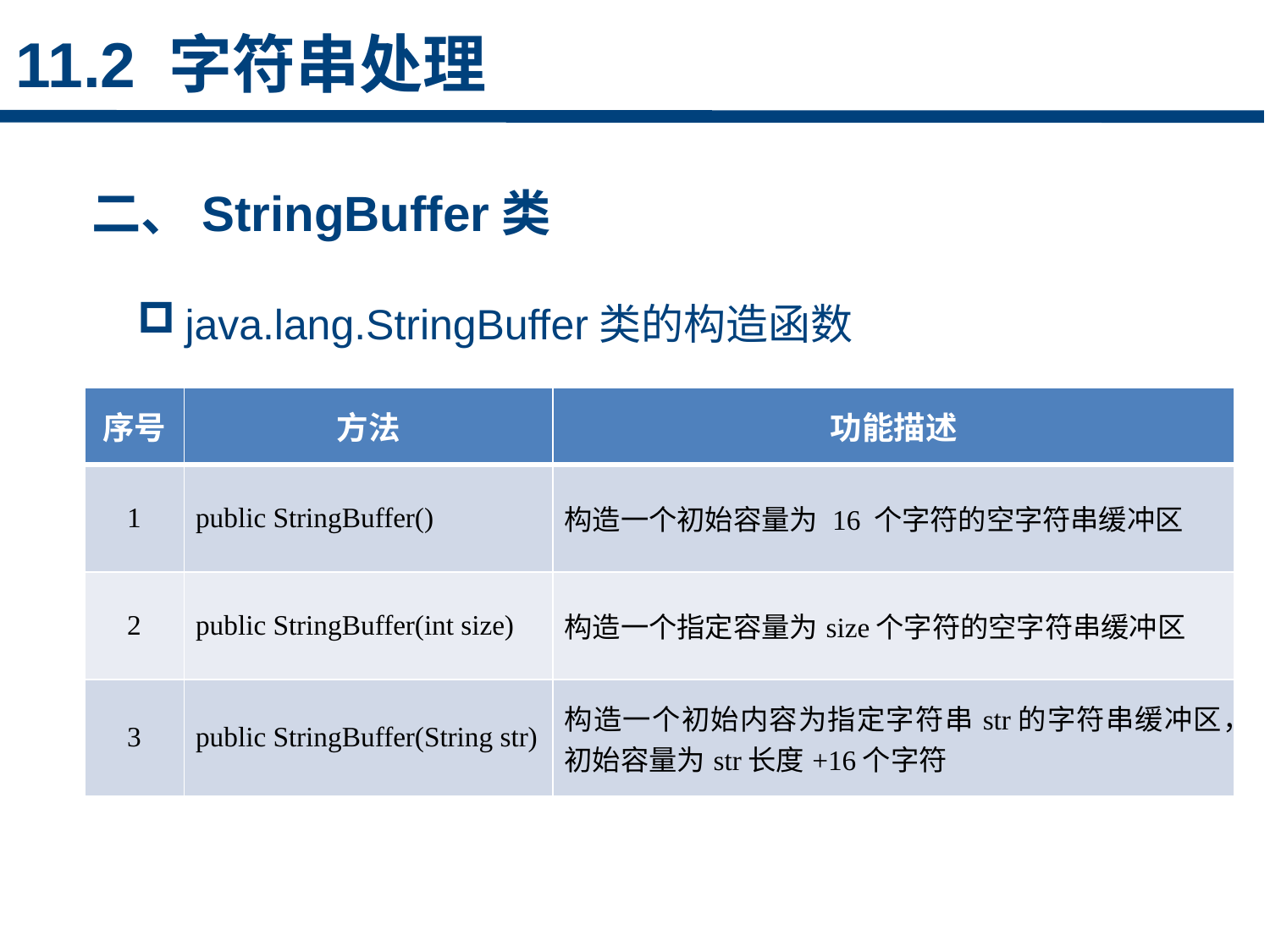

11.2 字符串处理
二、StringBuffer类
java.lang.StringBuffer类的构造函数
点击添加文本
| 序号 | 方法 | 功能描述 |
| --- | --- | --- |
| 1 | public StringBuffer() | 构造一个初始容量为 16 个字符的空字符串缓冲区 |
| 2 | public StringBuffer(int size) | 构造一个指定容量为size个字符的空字符串缓冲区 |
| 3 | public StringBuffer(String str) | 构造一个初始内容为指定字符串str的字符串缓冲区，初始容量为str长度+16个字符 |
点击添加文本
点击添加文本
点击添加文本